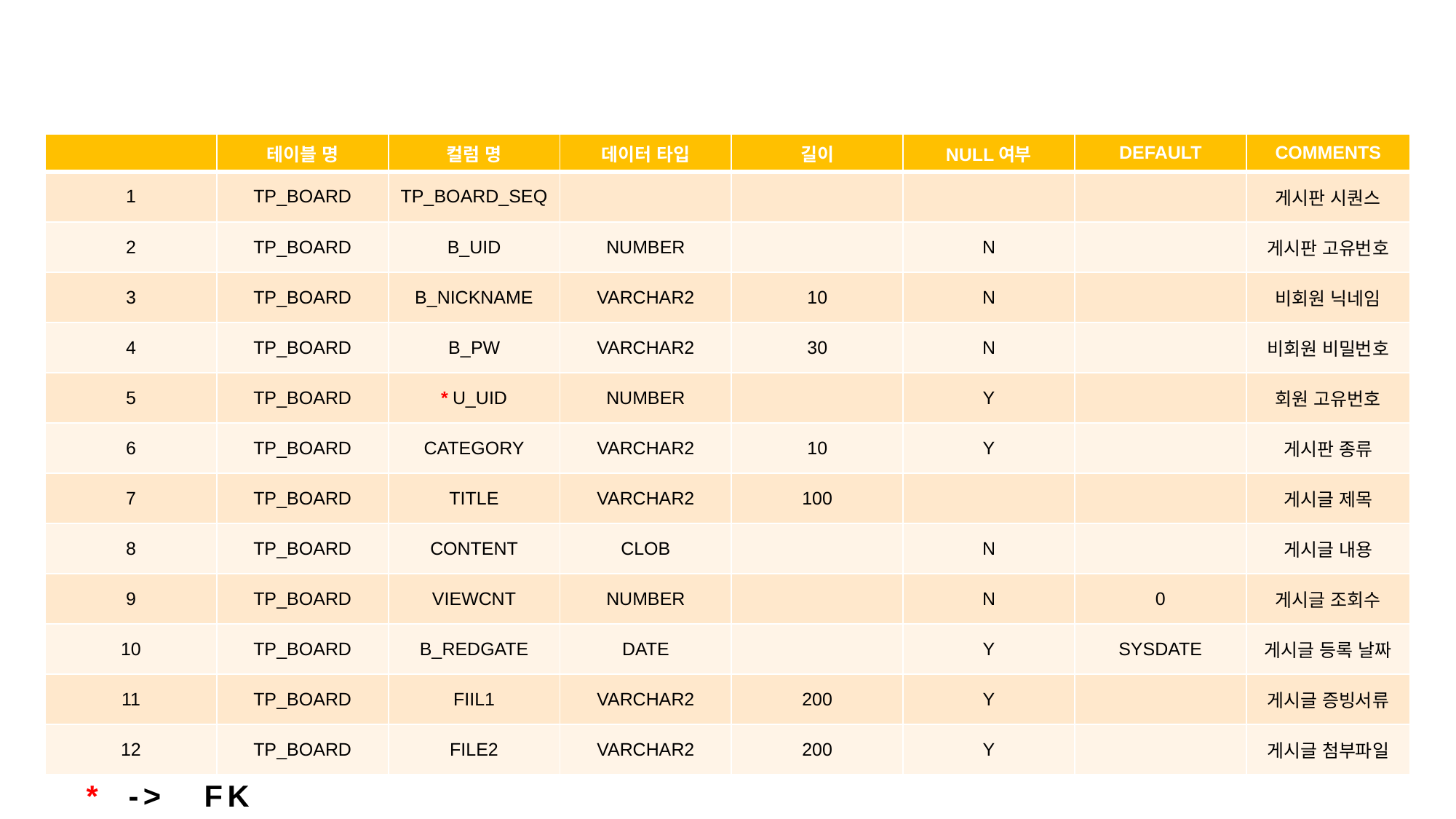

BOARD TABLE
|  | 테이블 명 | 컬럼 명 | 데이터 타입 | 길이 | NULL여부 | DEFAULT | COMMENTS |
| --- | --- | --- | --- | --- | --- | --- | --- |
| 1 | TP\_BOARD | TP\_BOARD\_SEQ |  |  |  |  | 게시판 시퀀스 |
| 2 | TP\_BOARD | B\_UID | NUMBER |  | N |  | 게시판 고유번호 |
| 3 | TP\_BOARD | B\_NICKNAME | VARCHAR2 | 10 | N |  | 비회원 닉네임 |
| 4 | TP\_BOARD | B\_PW | VARCHAR2 | 30 | N |  | 비회원 비밀번호 |
| 5 | TP\_BOARD | \*U\_UID | NUMBER |  | Y |  | 회원 고유번호 |
| 6 | TP\_BOARD | CATEGORY | VARCHAR2 | 10 | Y |  | 게시판 종류 |
| 7 | TP\_BOARD | TITLE | VARCHAR2 | 100 |  |  | 게시글 제목 |
| 8 | TP\_BOARD | CONTENT | CLOB |  | N |  | 게시글 내용 |
| 9 | TP\_BOARD | VIEWCNT | NUMBER |  | N | 0 | 게시글 조회수 |
| 10 | TP\_BOARD | B\_REDGATE | DATE |  | Y | SYSDATE | 게시글 등록 날짜 |
| 11 | TP\_BOARD | FIIL1 | VARCHAR2 | 200 | Y |  | 게시글 증빙서류 |
| 12 | TP\_BOARD | FILE2 | VARCHAR2 | 200 | Y |  | 게시글 첨부파일 |
 *  ->   FK